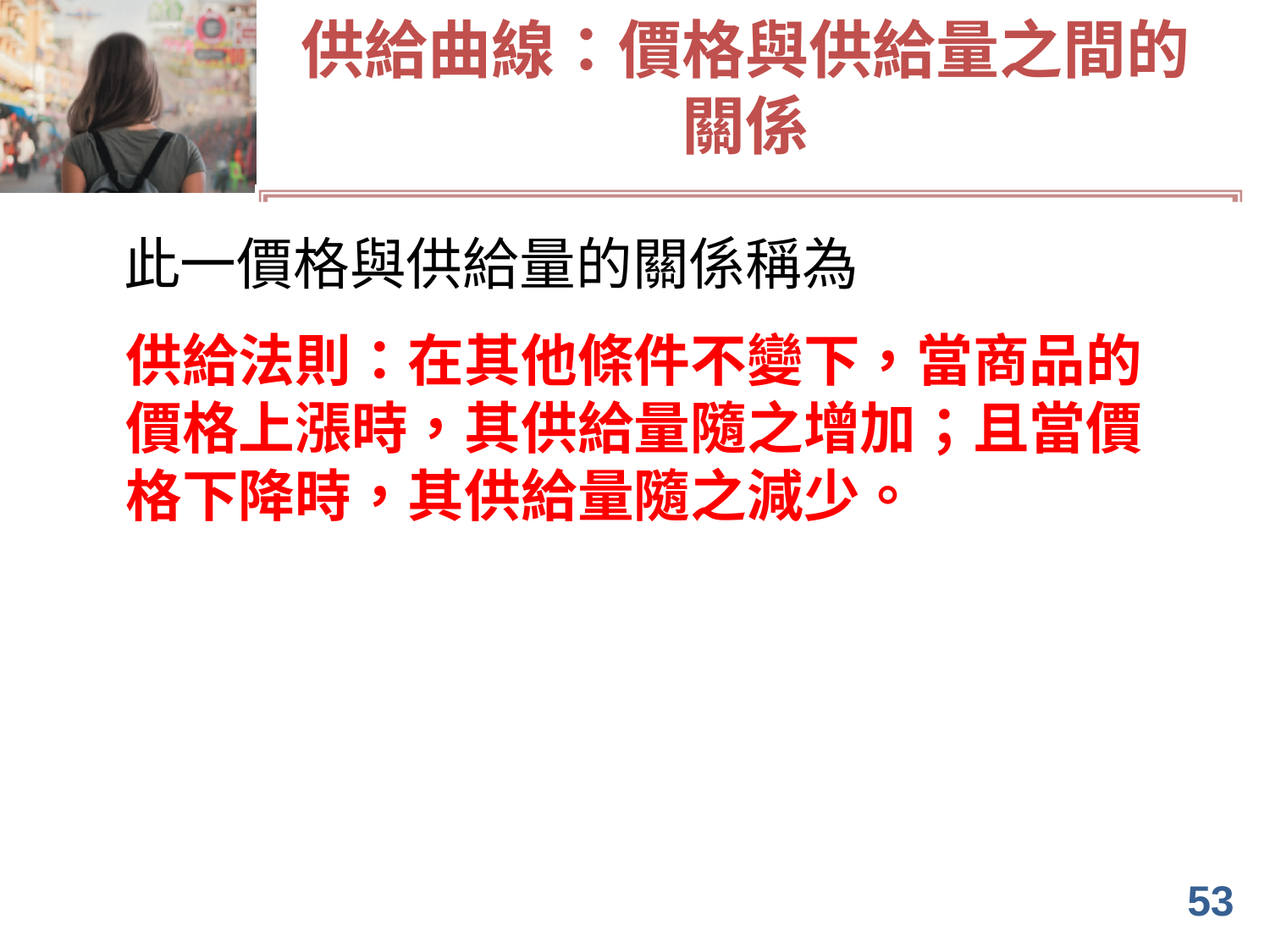

# 供給曲線：價格與供給量之間的關係
	此一價格與供給量的關係稱為

	供給法則：在其他條件不變下，當商品的價格上漲時，其供給量隨之增加；且當價格下降時，其供給量隨之減少。

53